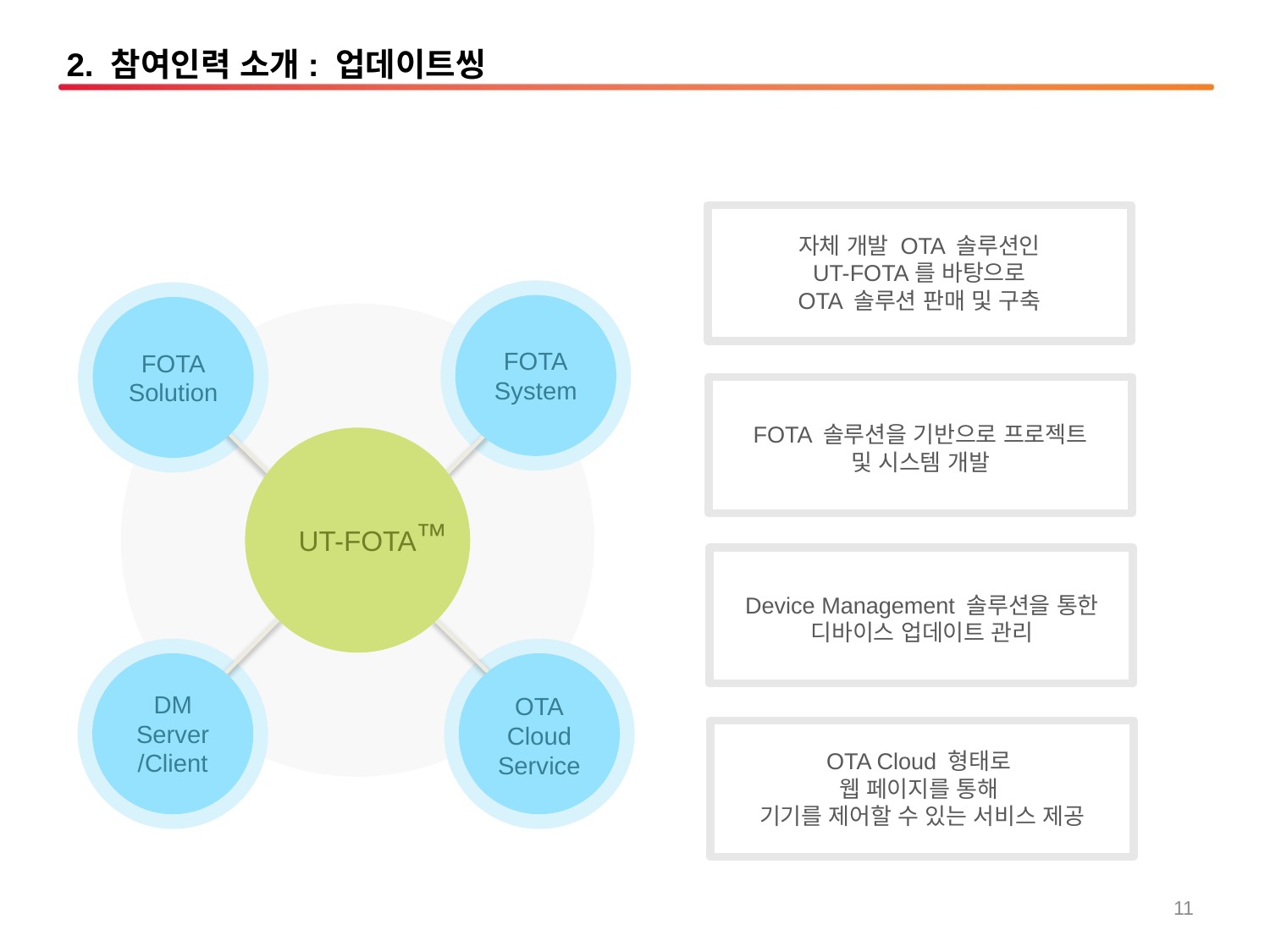

2. 참여인력 소개: 업데이트씽

자체 개발 OTA 솔루션인
UT-FOTA를 바탕으로
OTA 솔루션 판매 및 구축

FOTA
System
FOTA
Solution

FOTA 솔루션을 기반으로 프로젝트
및 시스템 개발
UT-FOTA
  ™

Device Management 솔루션을 통한
디바이스 업데이트 관리

DM
Server
/Client
OTA
Cloud
Service

OTA Cloud 형태로
웹 페이지를 통해
기기를 제어할 수 있는 서비스 제공
11